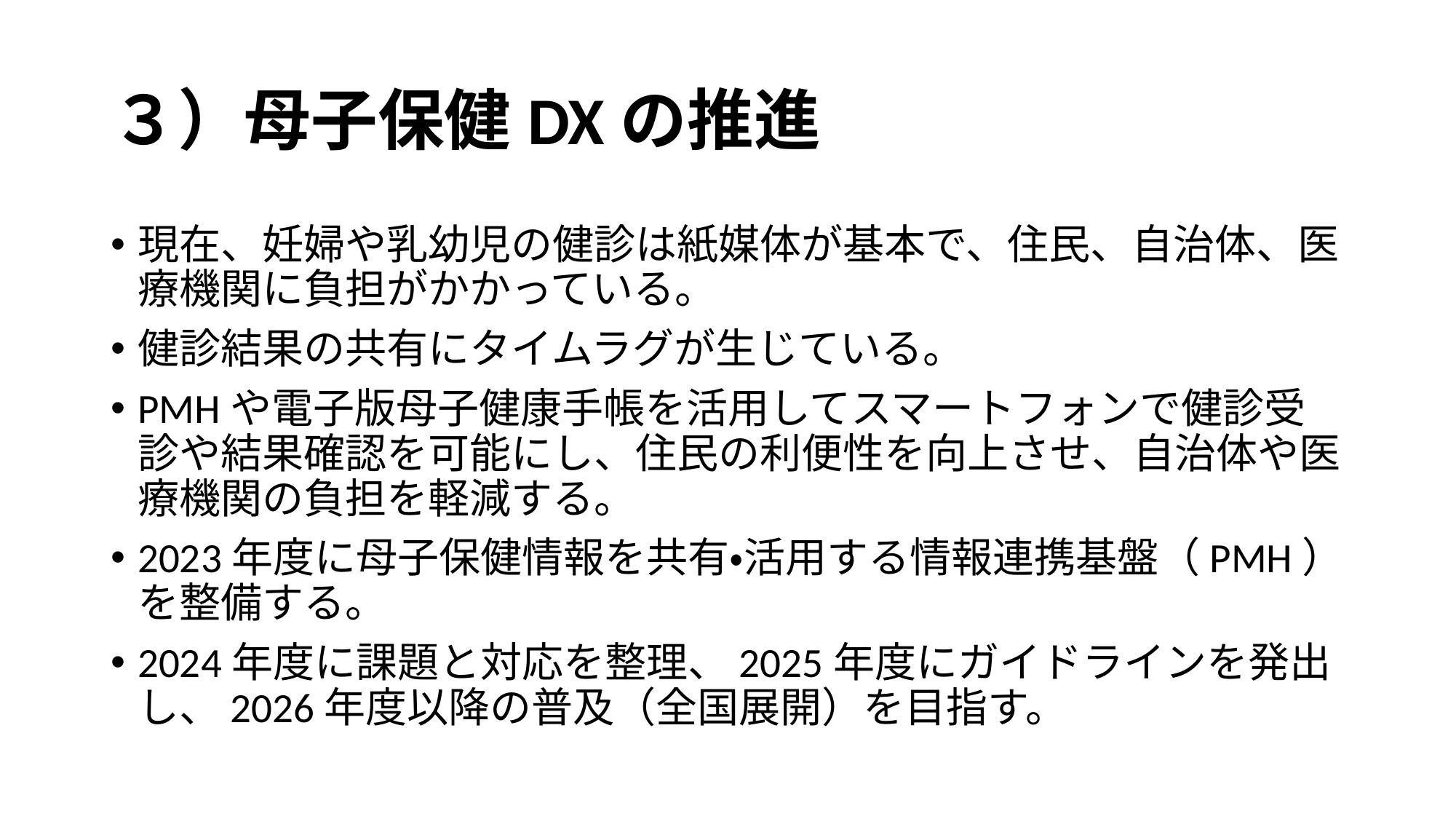

# ３）母子保健DXの推進
現在、妊婦や乳幼児の健診は紙媒体が基本で、住民、自治体、医療機関に負担がかかっている。
健診結果の共有にタイムラグが生じている。
PMHや電子版母子健康手帳を活用してスマートフォンで健診受診や結果確認を可能にし、住民の利便性を向上させ、自治体や医療機関の負担を軽減する。
2023年度に母子保健情報を共有・活用する情報連携基盤（PMH）を整備する。
2024年度に課題と対応を整理、2025年度にガイドラインを発出し、2026年度以降の普及（全国展開）を目指す。